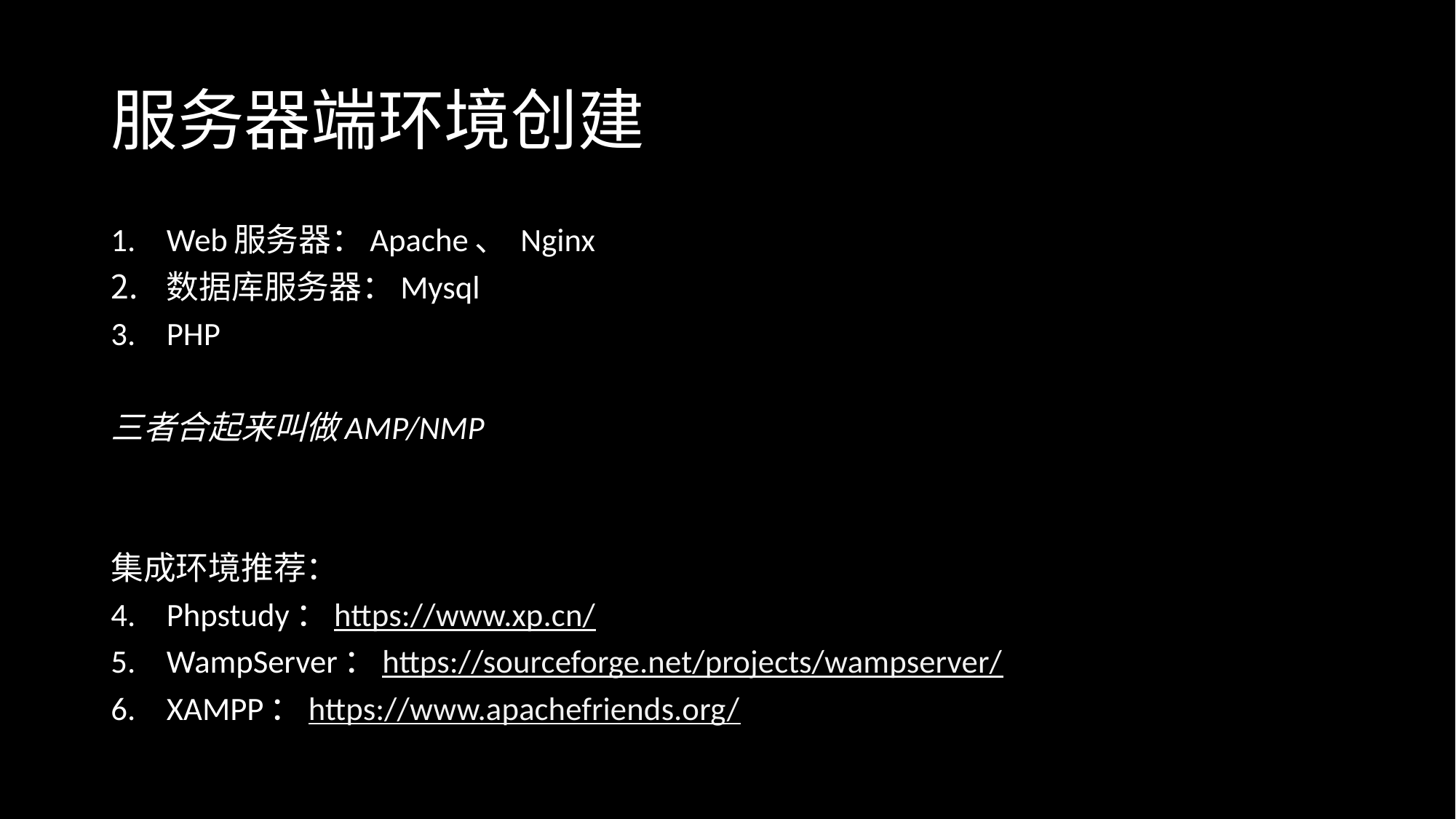

# 服务器端环境创建
Web服务器：Apache、 Nginx
数据库服务器：Mysql
PHP

三者合起来叫做AMP/NMP

集成环境推荐：
Phpstudy：https://www.xp.cn/
WampServer：https://sourceforge.net/projects/wampserver/
XAMPP：https://www.apachefriends.org/